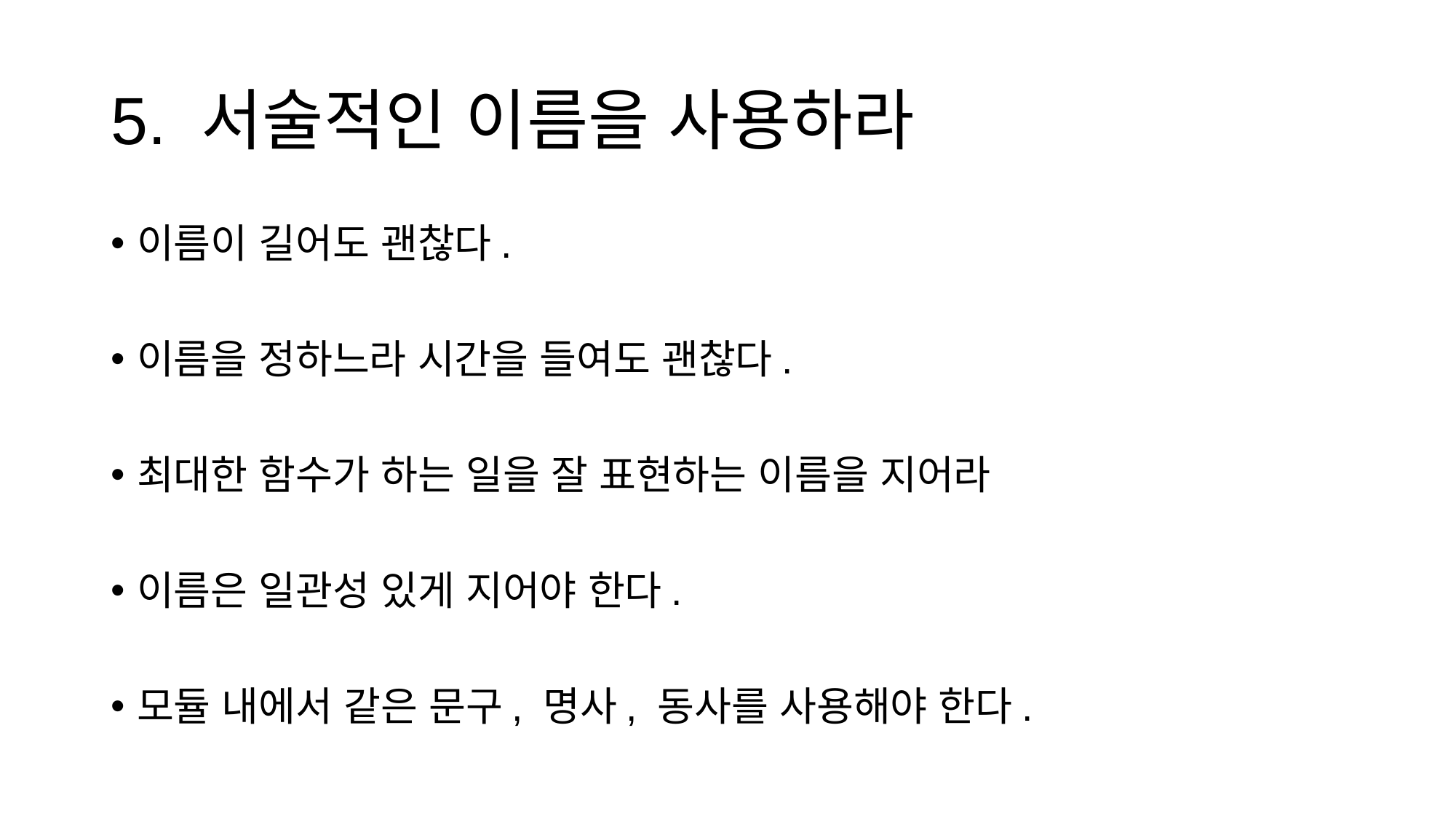

# 5. 서술적인 이름을 사용하라
이름이 길어도 괜찮다.

이름을 정하느라 시간을 들여도 괜찮다.

최대한 함수가 하는 일을 잘 표현하는 이름을 지어라

이름은 일관성 있게 지어야 한다.

모듈 내에서 같은 문구, 명사, 동사를 사용해야 한다.